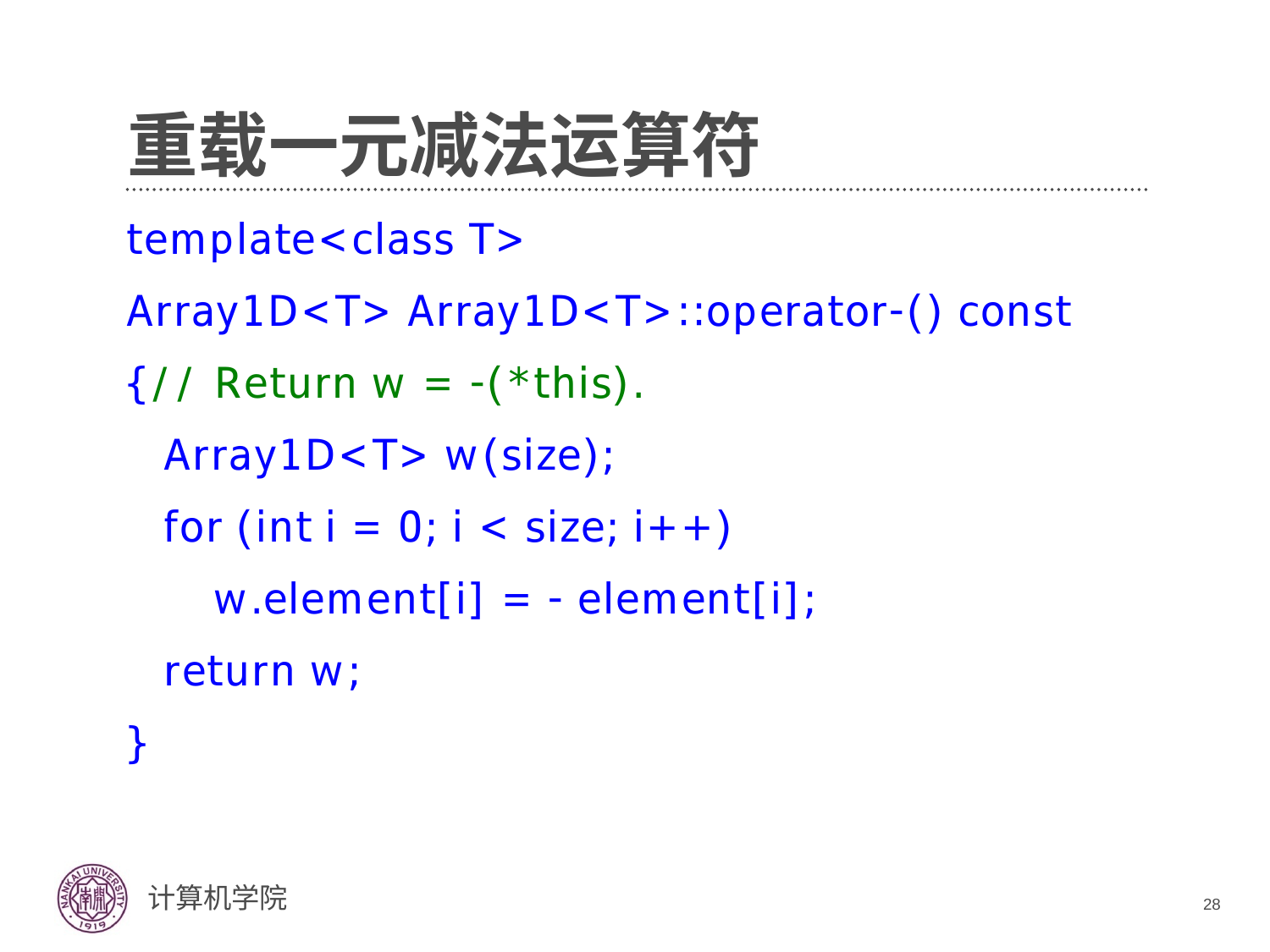

# 重载一元减法运算符
template<class T>
Array1D<T> Array1D<T>::operator-() const
{// Return w = -(*this).
   Array1D<T> w(size);
   for (int i = 0; i < size; i++)
       w.element[i] = - element[i];
   return w;
}
28